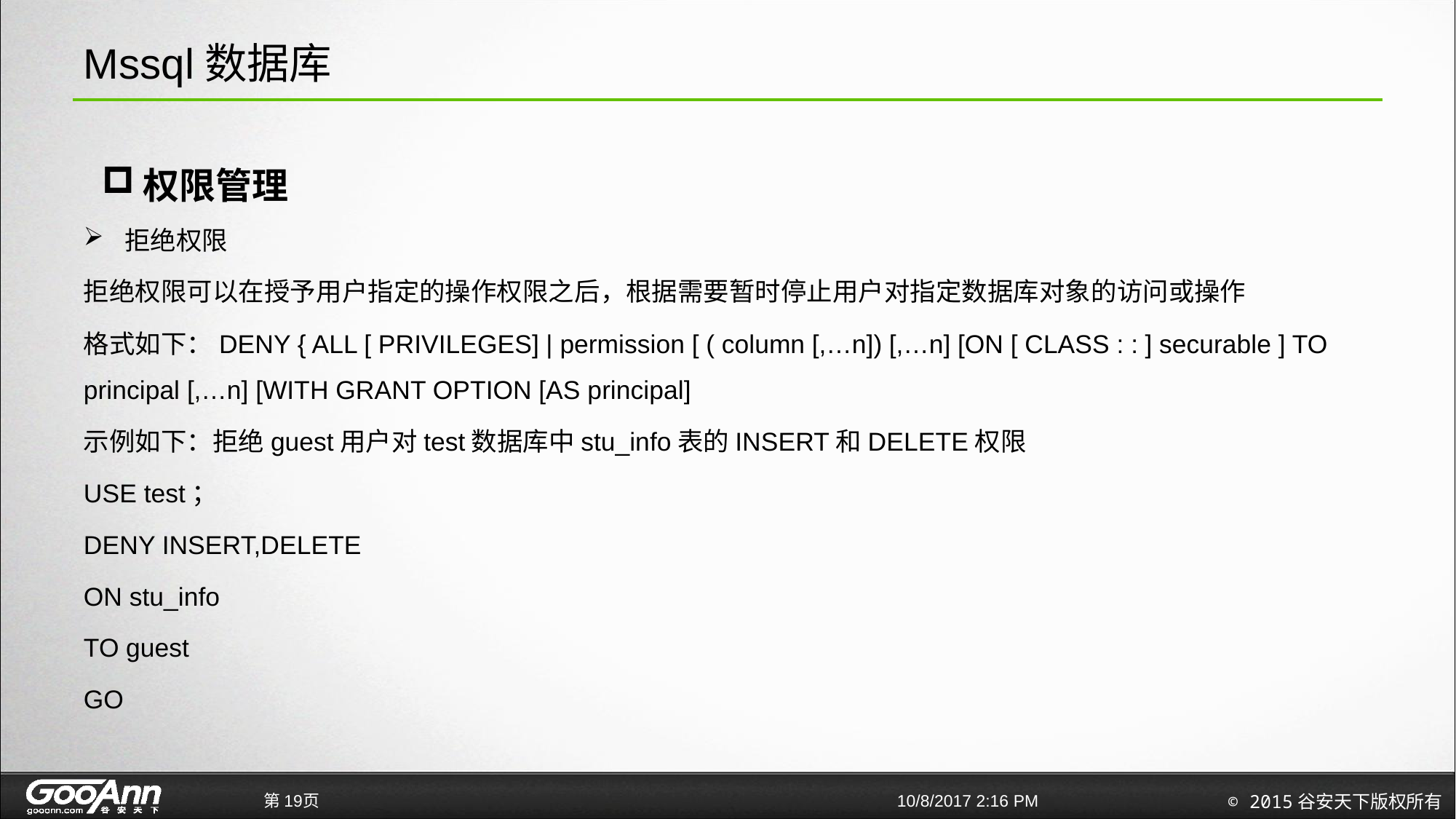

# Mssql数据库

权限管理
拒绝权限
拒绝权限可以在授予用户指定的操作权限之后，根据需要暂时停止用户对指定数据库对象的访问或操作
格式如下：DENY { ALL [ PRIVILEGES] | permission [ ( column [,…n]) [,…n] [ON [ CLASS : : ] securable ] TO principal [,…n] [WITH GRANT OPTION [AS principal]
示例如下：拒绝guest用户对test数据库中stu_info表的INSERT和DELETE权限
USE test；
DENY INSERT,DELETE
ON stu_info
TO guest
GO